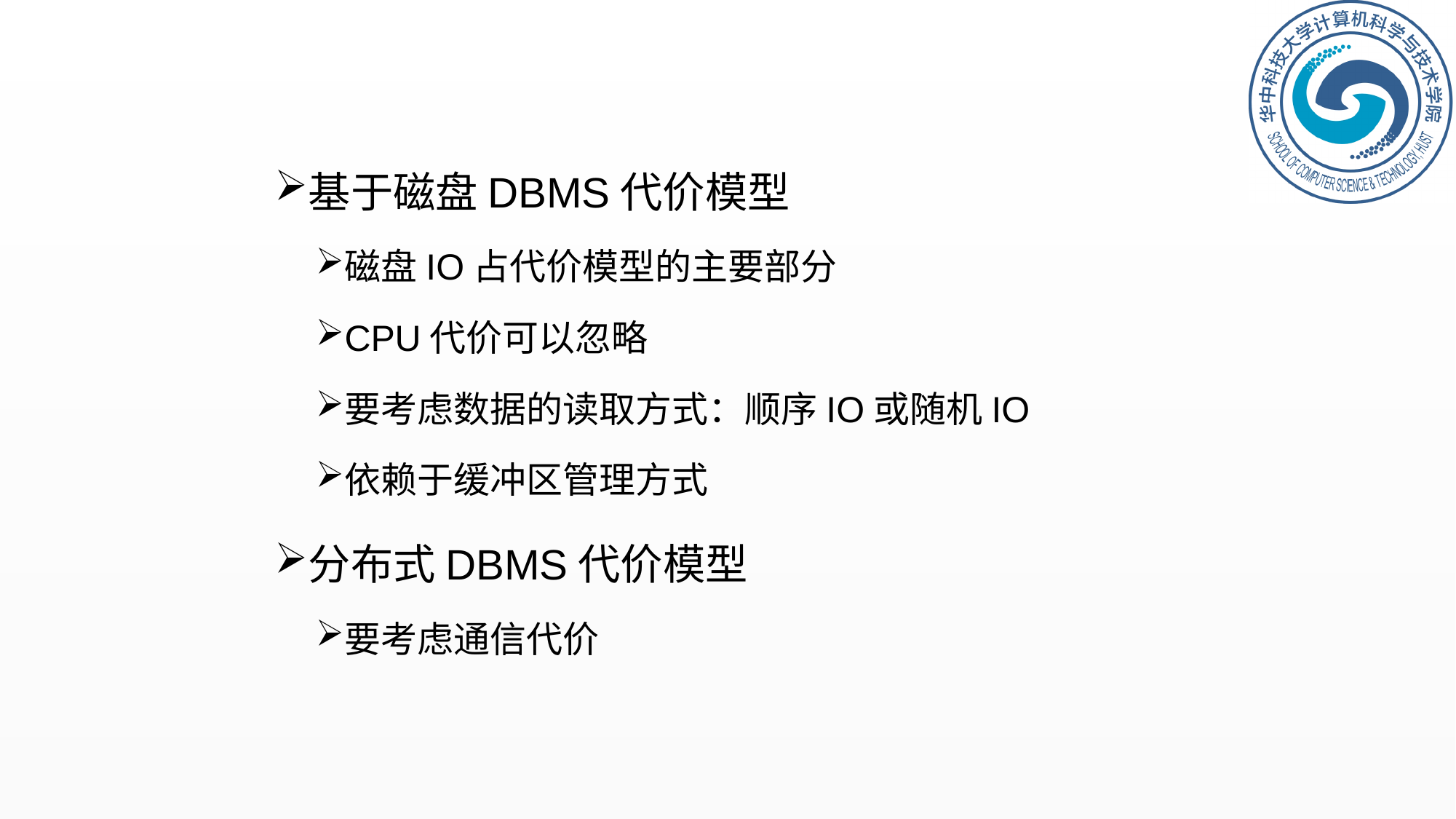

9.4.1 代价估计
基于磁盘DBMS代价模型
磁盘IO占代价模型的主要部分
CPU代价可以忽略
要考虑数据的读取方式：顺序IO或随机IO
依赖于缓冲区管理方式
分布式DBMS代价模型
要考虑通信代价